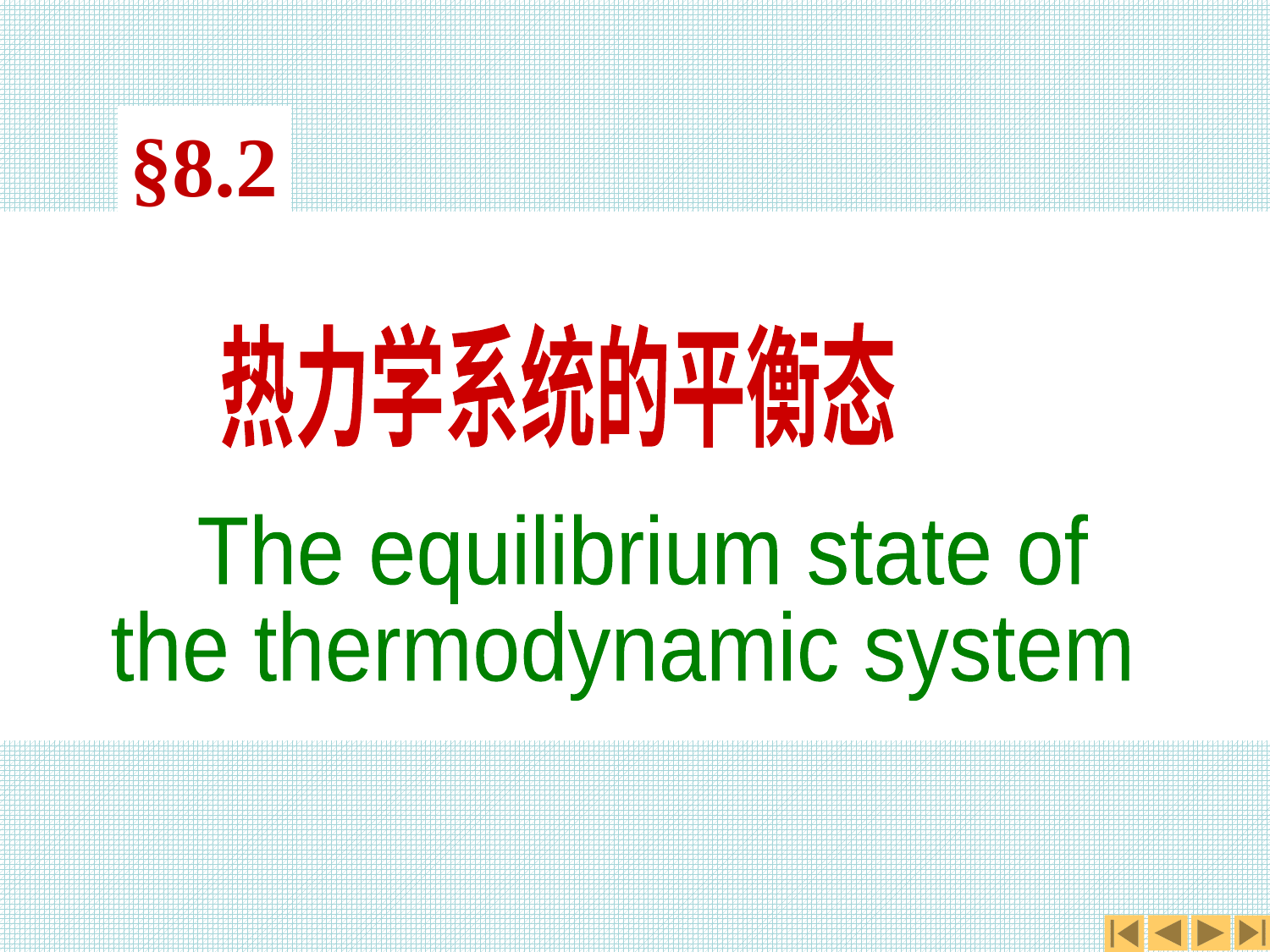

热力学系统的平衡态

第二节
§8.2
 The equilibrium state of
the thermodynamic system